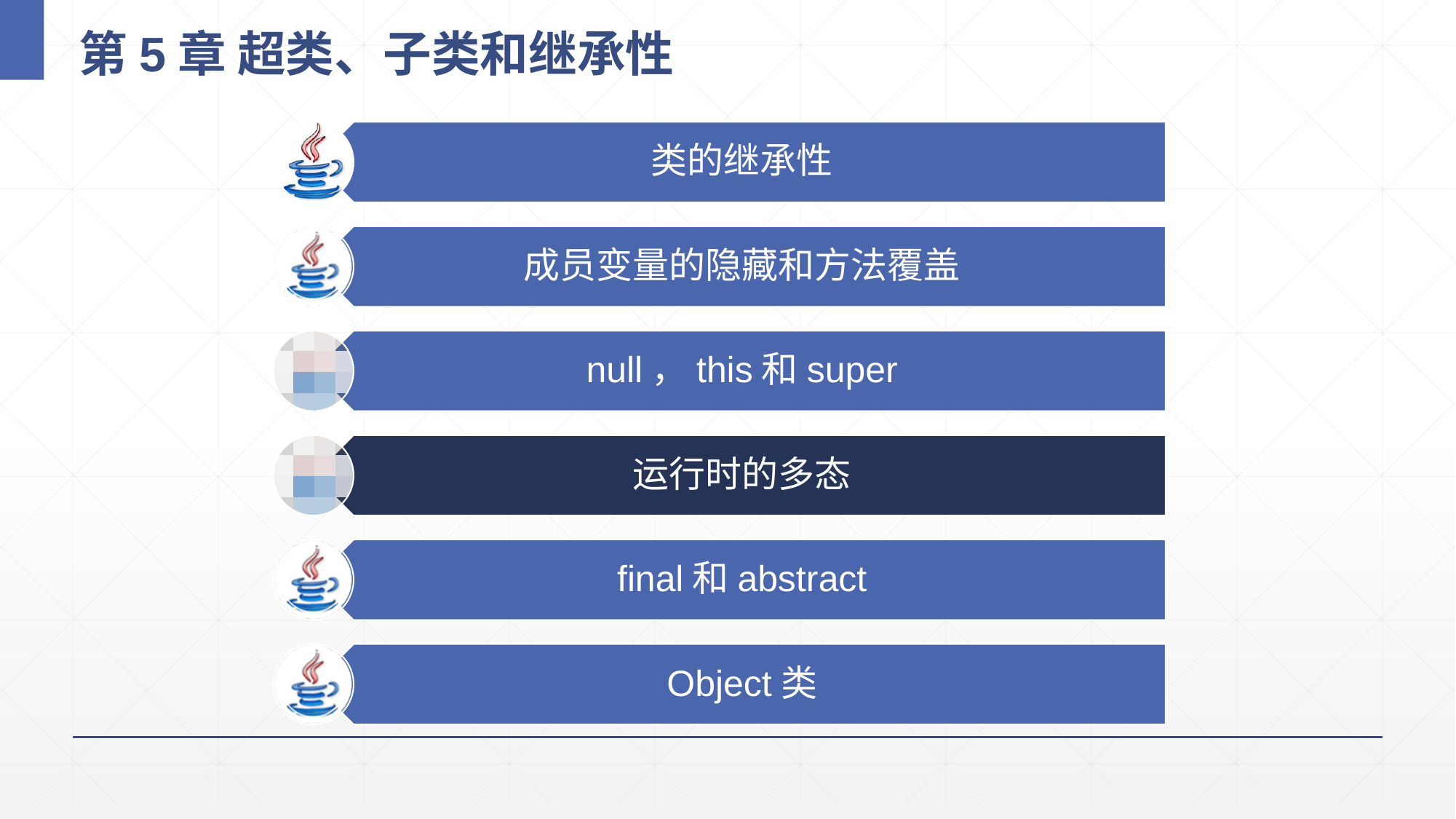

# 第5章 超类、子类和继承性
类的继承性
成员变量的隐藏和方法覆盖
null，this和super
运行时的多态
final和abstract
Object类